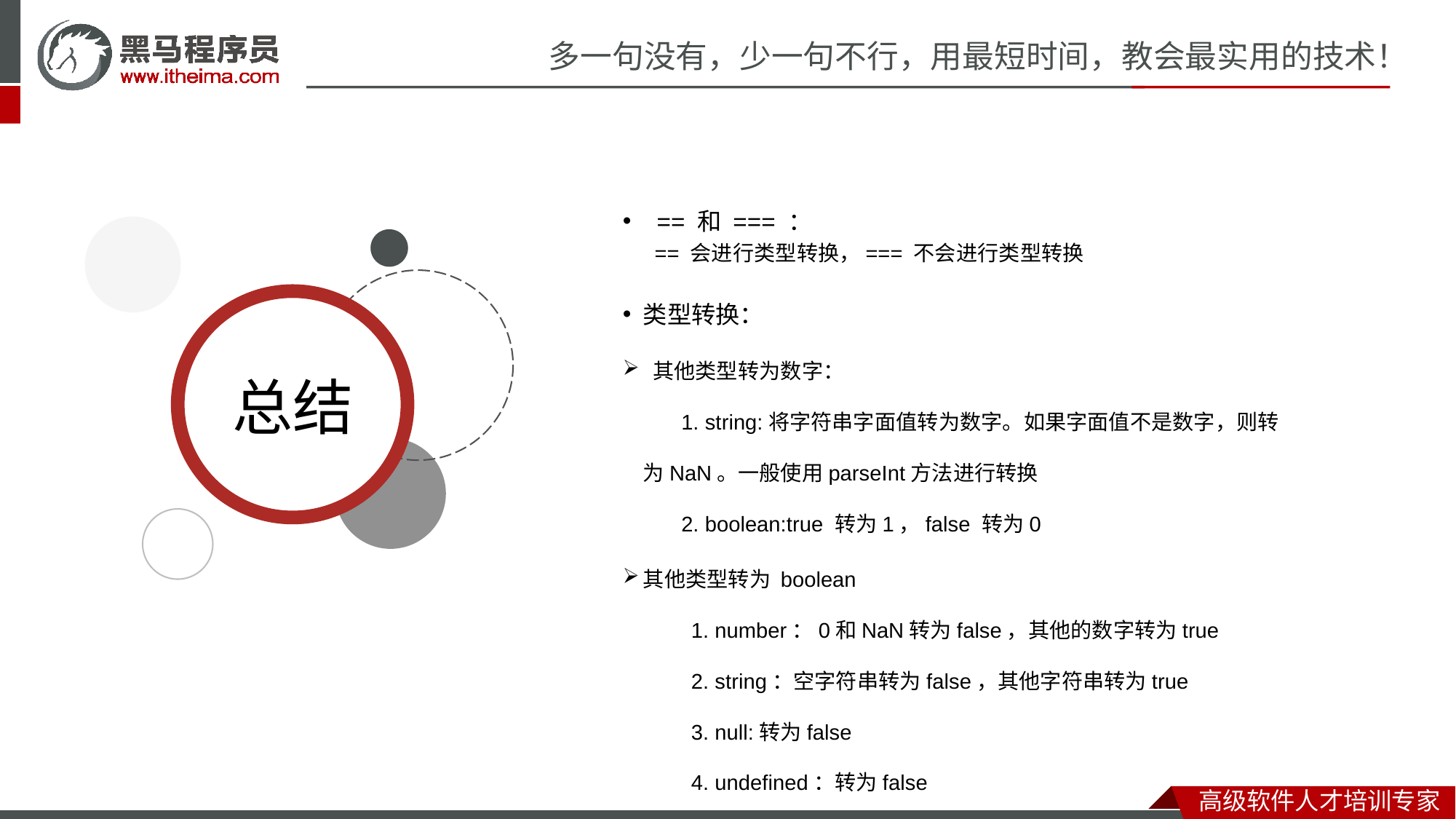

== 和 === ：
== 会进行类型转换，=== 不会进行类型转换
类型转换：
 其他类型转为数字：
       1. string:将字符串字面值转为数字。如果字面值不是数字，则转为NaN。一般使用parseInt方法进行转换
       2. boolean:true 转为1，false 转为0
其他类型转为 boolean
        1. number：0和NaN转为false，其他的数字转为true
        2. string：空字符串转为false，其他字符串转为true
        3. null:转为false
        4. undefined：转为false